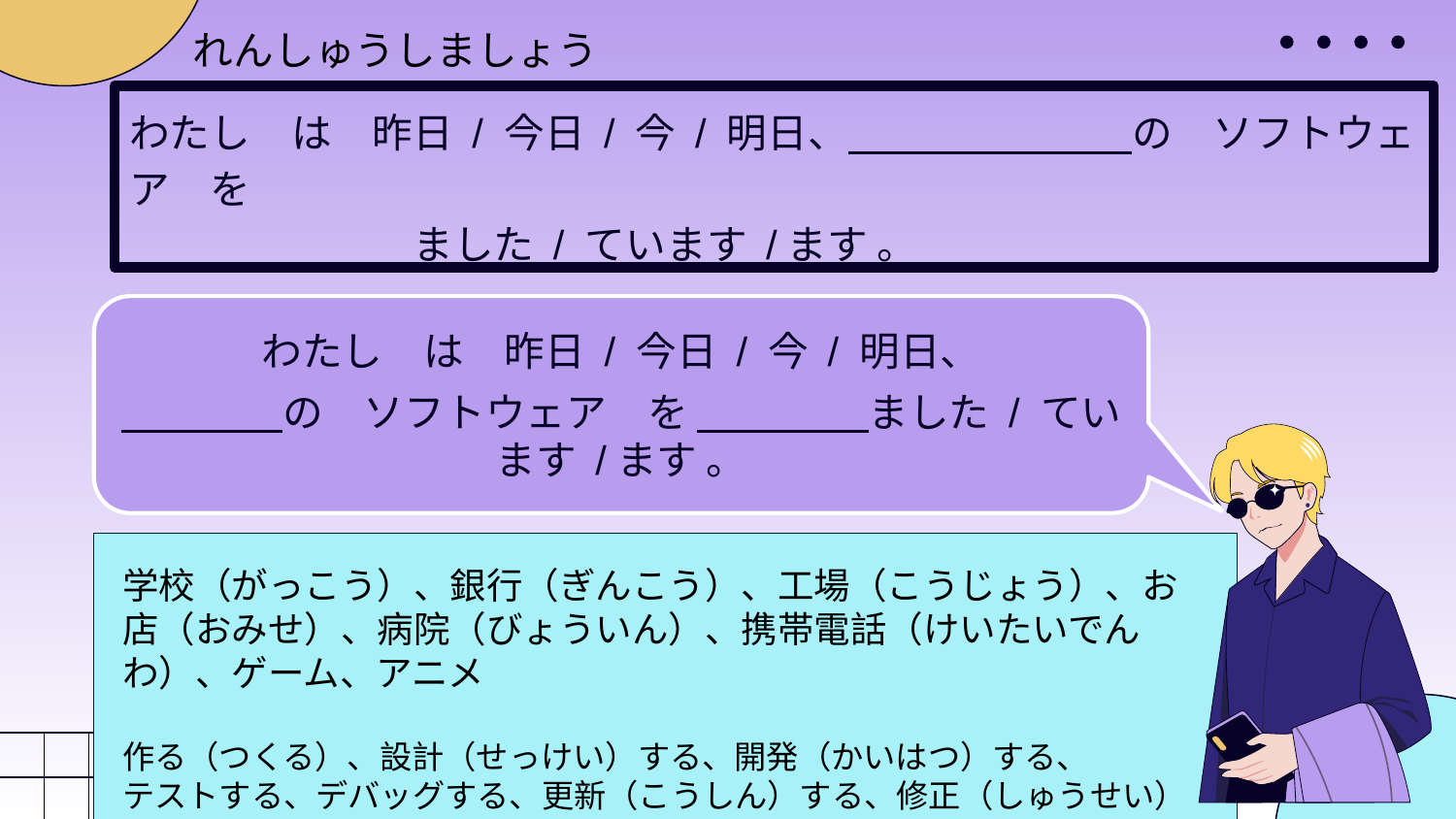

れんしゅうしましょう
# わたし　は　昨日 / 今日 / 今 / 明日、　　　　　　　の　ソフトウェア　を 　　　　　　　ました / ています /ます 。
わたし　は　昨日 / 今日 / 今 / 明日、
　　　　の　ソフトウェア　を 　　　 　ました / ています /ます 。

学校（がっこう）、銀行（ぎんこう）、工場（こうじょう）、お店（おみせ）、病院（びょういん）、携帯電話（けいたいでんわ）、ゲーム、アニメ
作る（つくる）、設計（せっけい）する、開発（かいはつ）する、
テストする、デバッグする、更新（こうしん）する、修正（しゅうせい）する